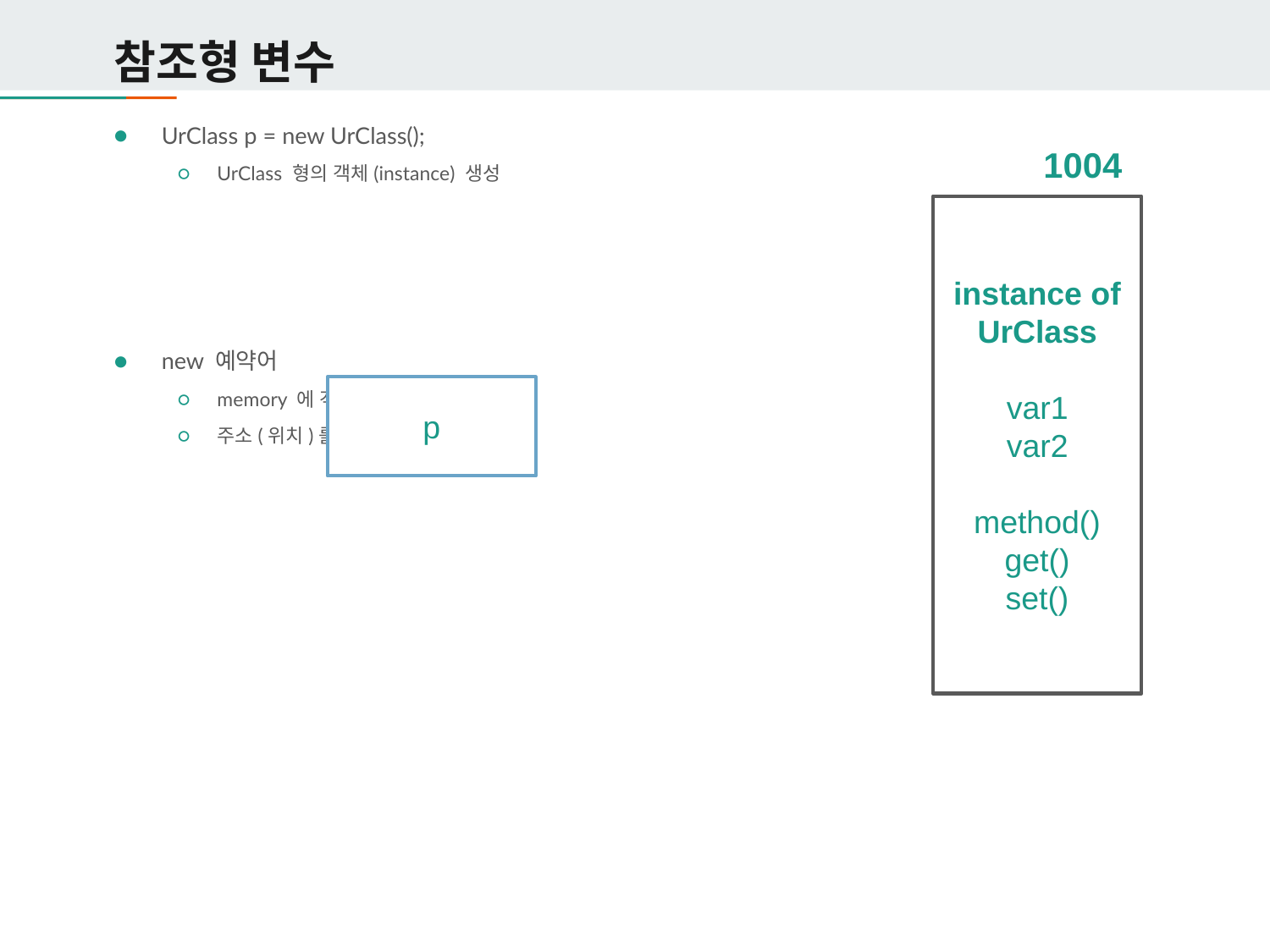

# 참조형 변수
UrClass p = new UrClass();
UrClass 형의 객체(instance) 생성

new 예약어
memory 에 객체 생성
주소(위치)를 반환
1004
instance of UrClass

var1
var2

method()
get()
set()
p